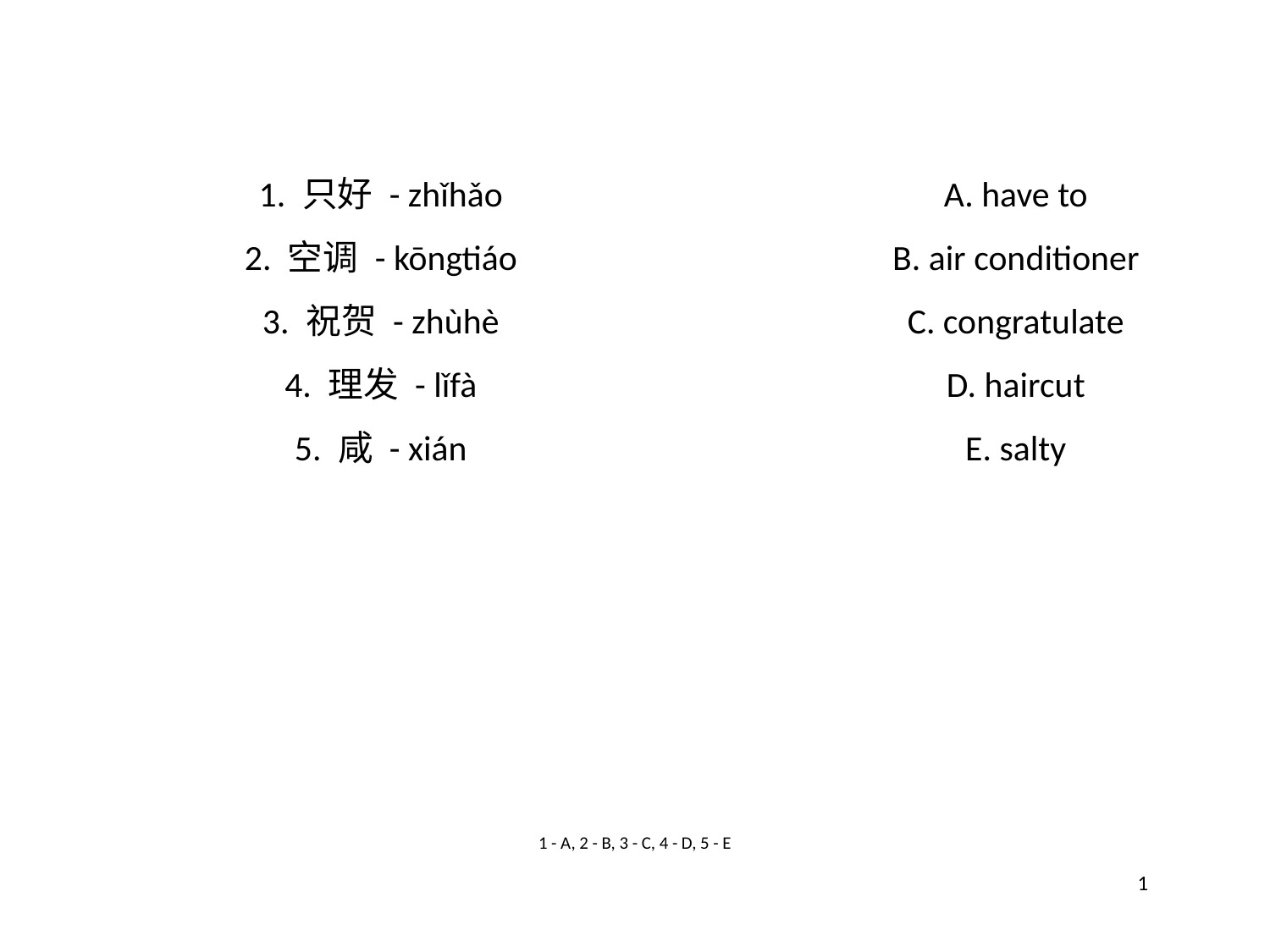

1. 只好 - zhǐhǎo

A. have to

2. 空调 - kōngtiáo

B. air conditioner

3. 祝贺 - zhùhè

C. congratulate

4. 理发 - lǐfà

D. haircut

5. 咸 - xián

E. salty
1 - A, 2 - B, 3 - C, 4 - D, 5 - E

1